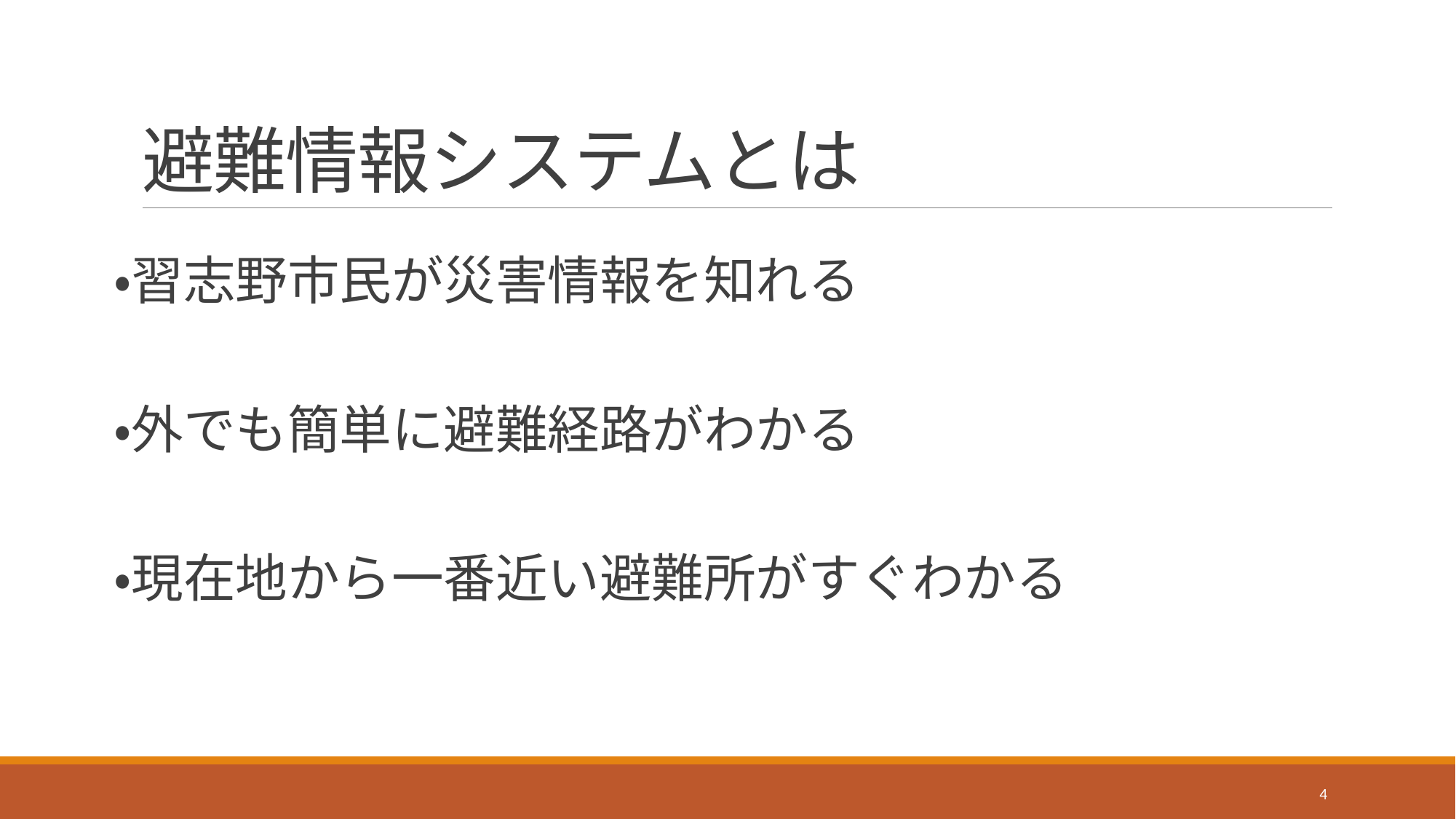

# 避難情報システムとは
・習志野市民が災害情報を知れる

・外でも簡単に避難経路がわかる

・現在地から一番近い避難所がすぐわかる

4